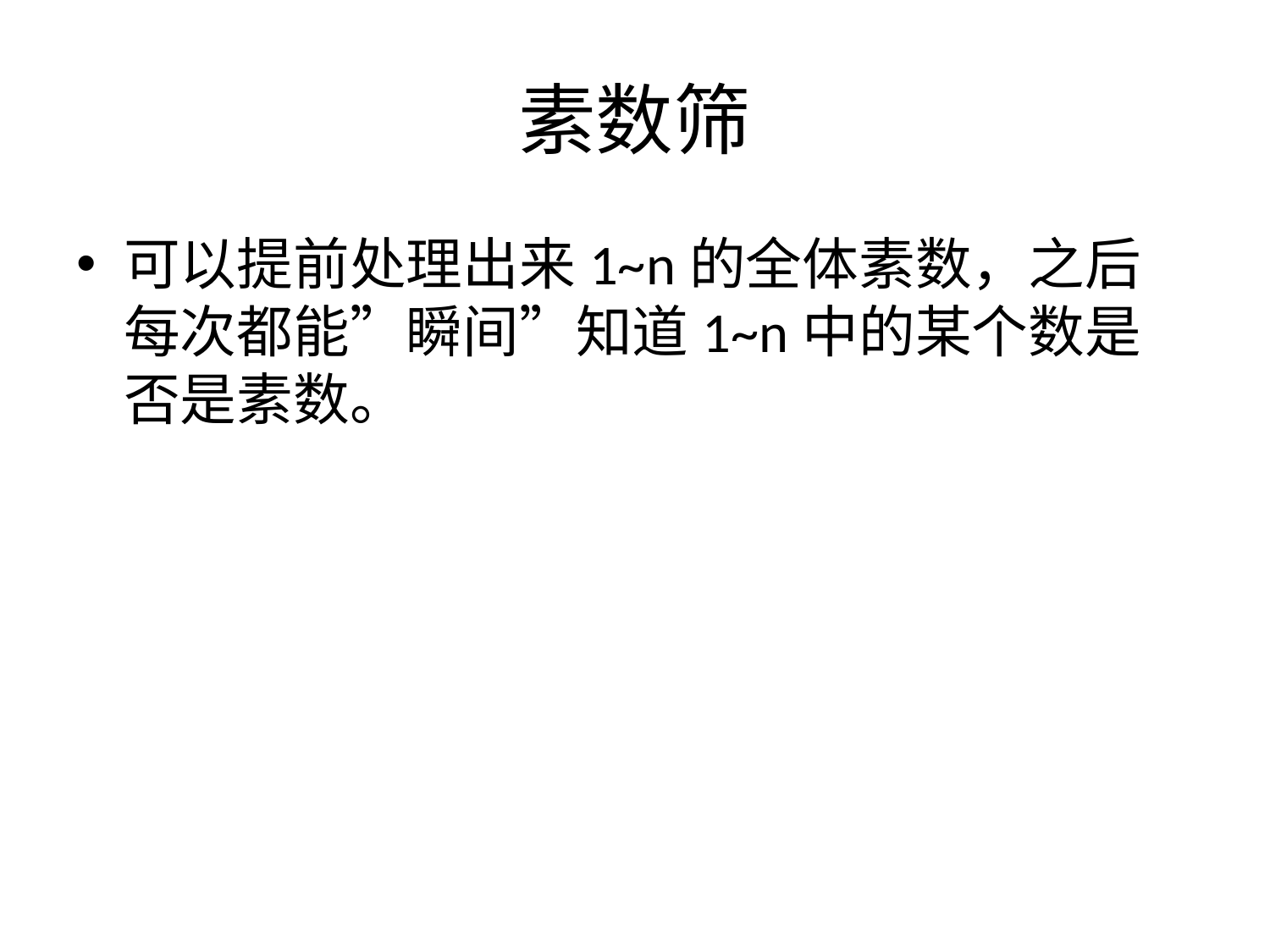

# 素数筛
可以提前处理出来1~n的全体素数，之后每次都能”瞬间”知道1~n中的某个数是否是素数。